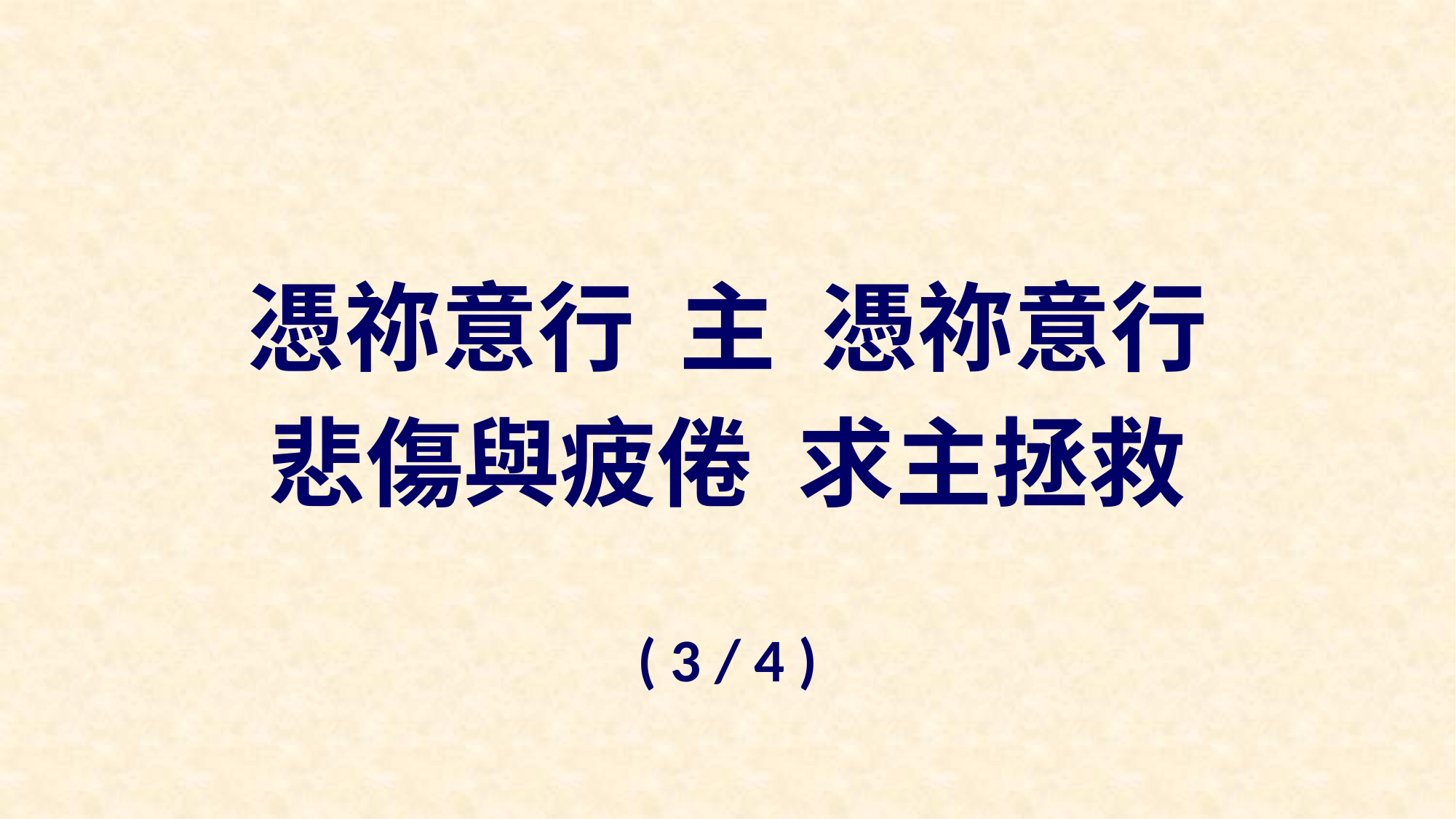

憑祢意行  主  憑祢意行
悲傷與疲倦  求主拯救
( 3 / 4 )